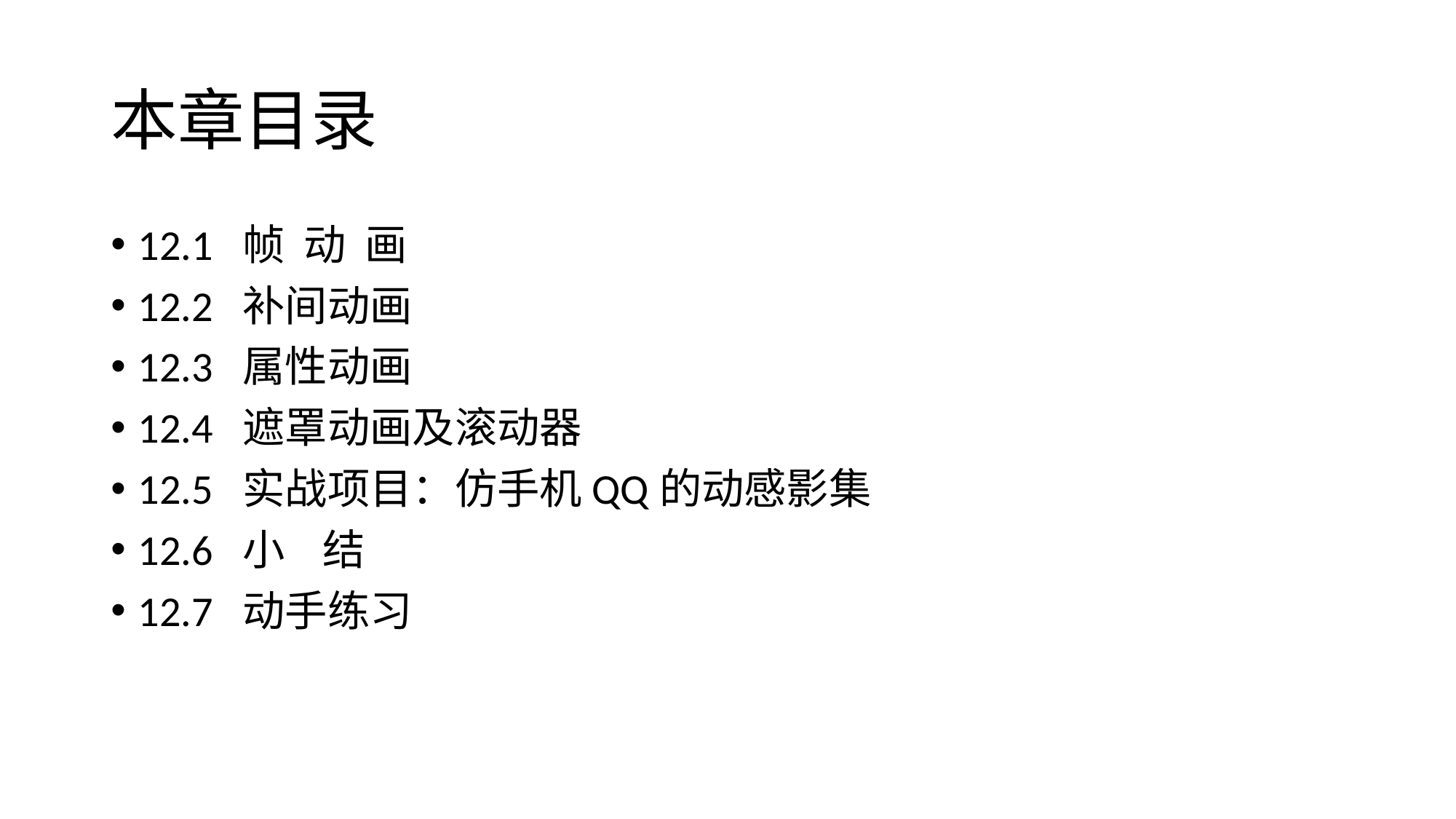

# 本章目录
12.1  帧  动  画
12.2  补间动画
12.3  属性动画
12.4  遮罩动画及滚动器
12.5  实战项目：仿手机QQ的动感影集
12.6  小    结
12.7  动手练习